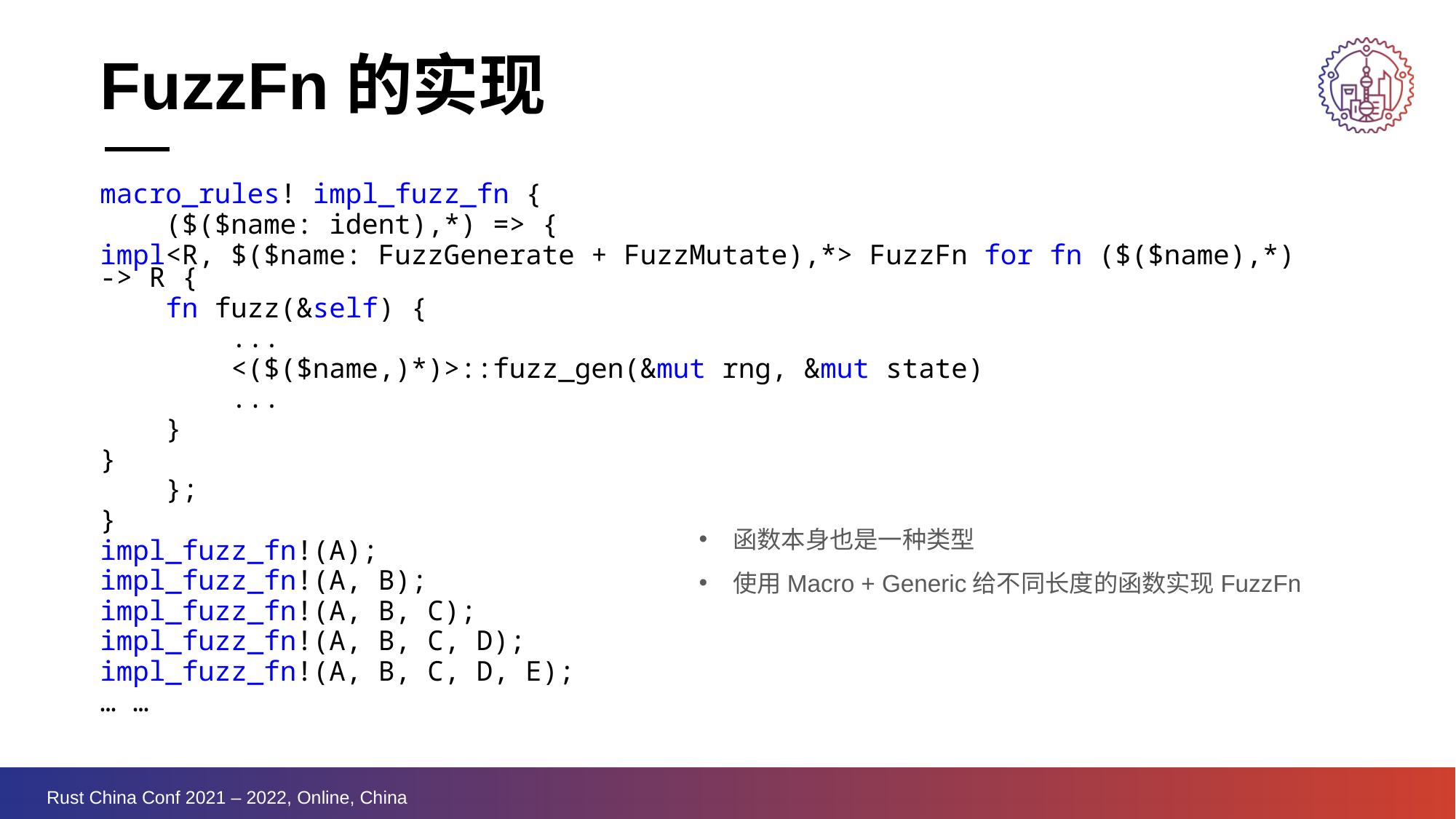

FuzzFn的实现
macro_rules! impl_fuzz_fn {
    ($($name: ident),*) => {
impl<R, $($name: FuzzGenerate + FuzzMutate),*> FuzzFn for fn ($($name),*) -> R {
    fn fuzz(&self) {
        ...
        <($($name,)*)>::fuzz_gen(&mut rng, &mut state)
        ...
    }
}
    };
}
impl_fuzz_fn!(A);
impl_fuzz_fn!(A, B);
impl_fuzz_fn!(A, B, C);
impl_fuzz_fn!(A, B, C, D);
impl_fuzz_fn!(A, B, C, D, E);
… …
函数本身也是一种类型
使用Macro + Generic给不同长度的函数实现FuzzFn